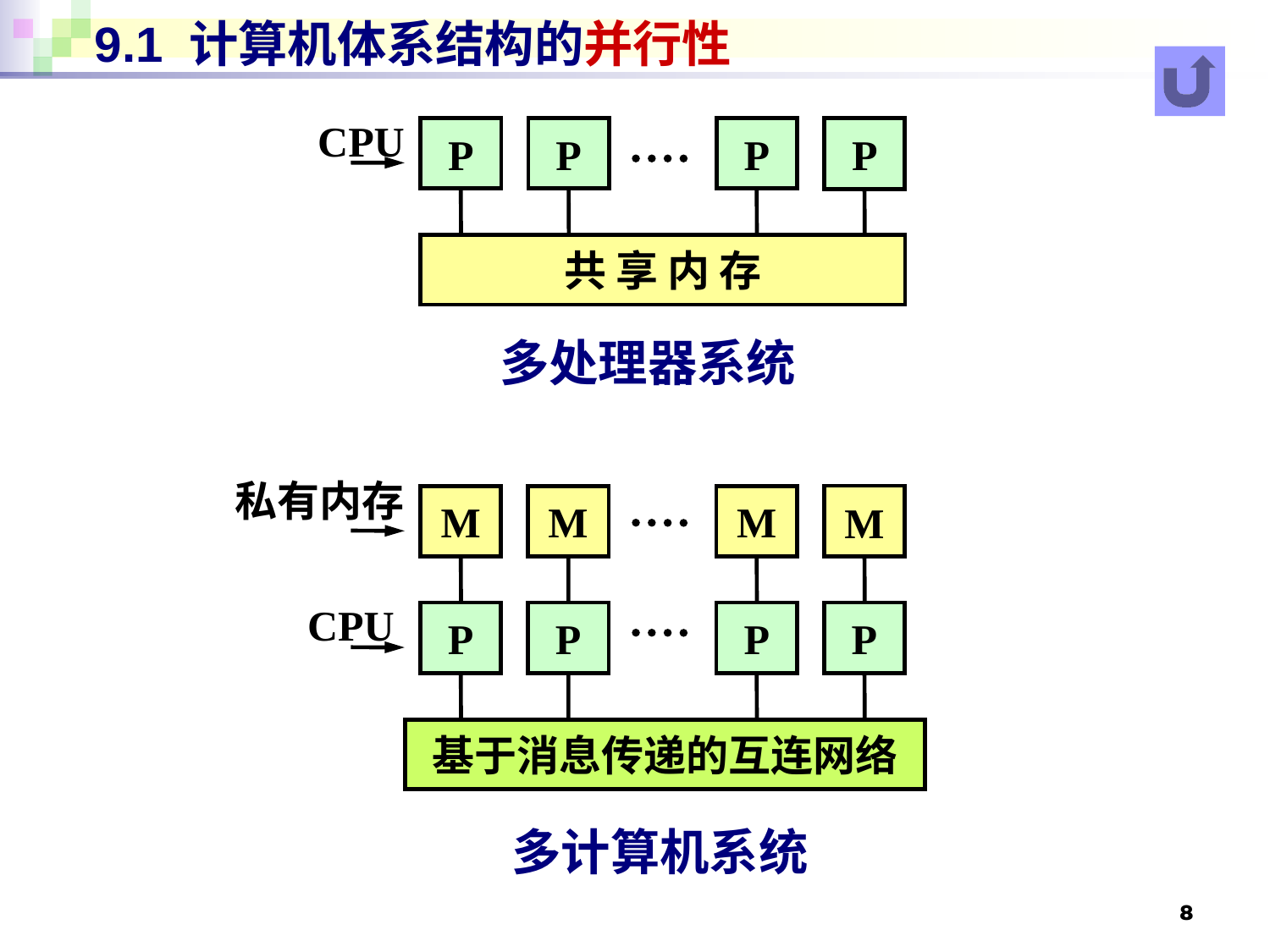

# 9.1 计算机体系结构的并行性

CPU
P
P
P
P

共 享 内 存
多处理器系统
私有内存
M
M
M
M

CPU
P
P
P
P

基于消息传递的互连网络
多计算机系统
8